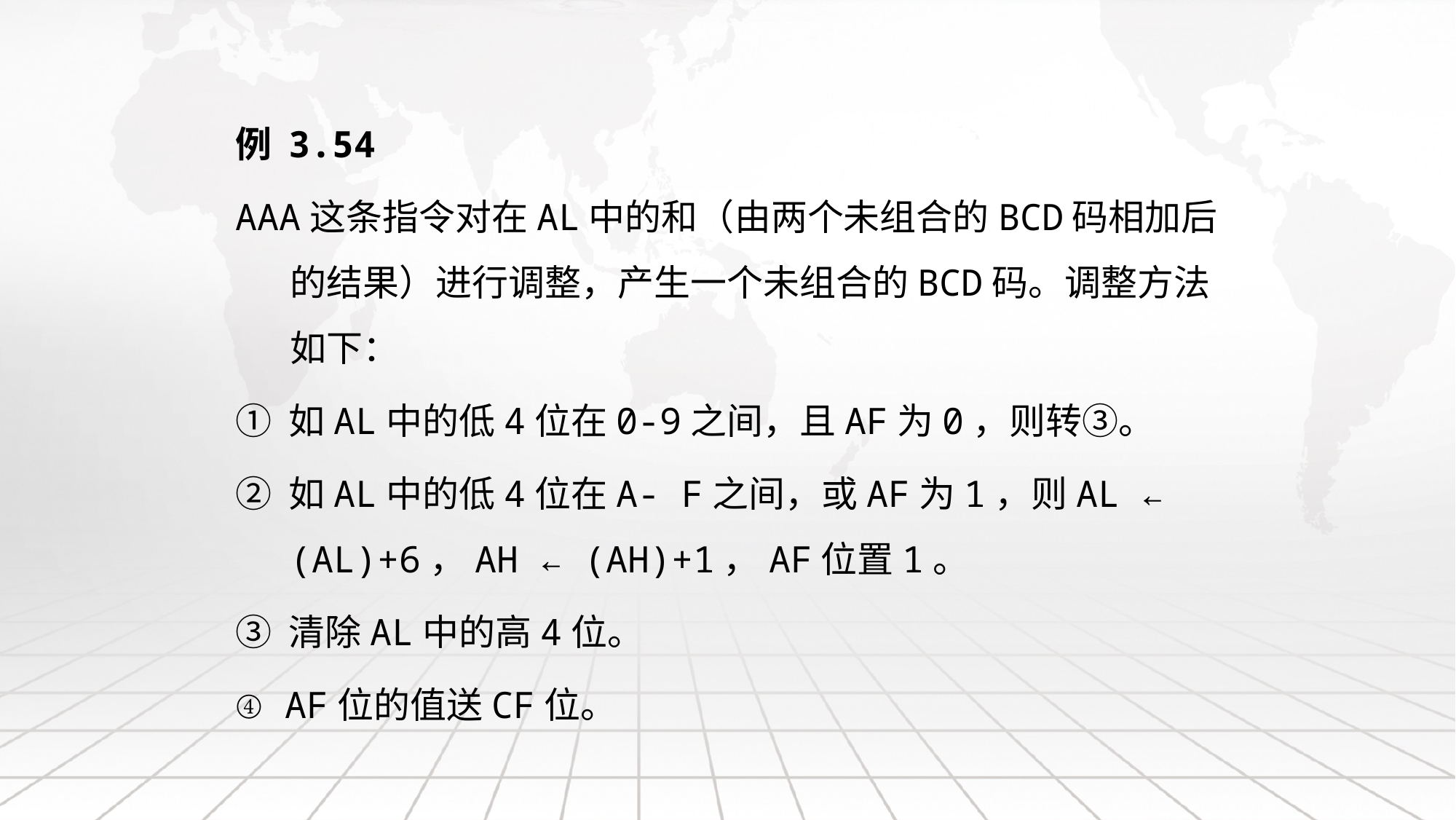

例 3.54
AAA这条指令对在AL中的和（由两个未组合的BCD码相加后的结果）进行调整，产生一个未组合的BCD码。调整方法如下：
① 如AL中的低4位在0-9之间，且AF为0，则转③。
② 如AL中的低4位在A- F之间，或AF为1，则AL ← (AL)+6，AH ← (AH)+1，AF位置1。
③ 清除AL中的高4位。
④ AF位的值送CF位。